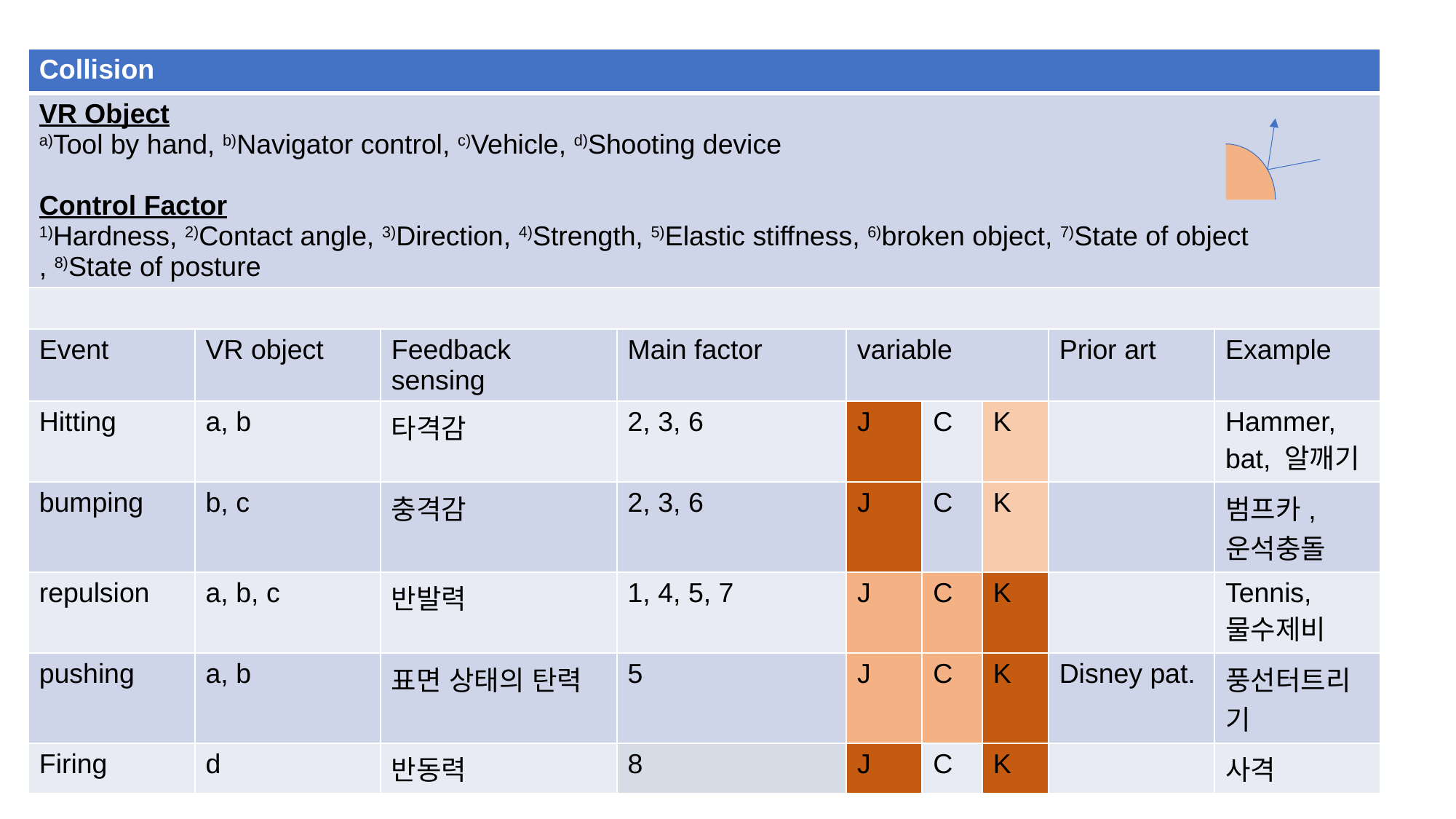

| Collision |  |  |  |  |  |  |  |  |
| --- | --- | --- | --- | --- | --- | --- | --- | --- |
| VR Object a)Tool by hand, b)Navigator control, c)Vehicle, d)Shooting device Control Factor 1)Hardness, 2)Contact angle, 3)Direction, 4)Strength, 5)Elastic stiffness, 6)broken object, 7)State of object , 8)State of posture |  |  |  |  |  |  |  |  |
|  |  |  |  |  |  |  |  |  |
| Event | VR object | Feedback sensing | Main factor | variable |  |  | Prior art | Example |
| Hitting | a, b | 타격감 | 2, 3, 6 | J | C | K |  | Hammer, bat, 알깨기 |
| bumping | b, c | 충격감 | 2, 3, 6 | J | C | K |  | 범프카, 운석충돌 |
| repulsion | a, b, c | 반발력 | 1, 4, 5, 7 | J | C | K |  | Tennis, 물수제비 |
| pushing | a, b | 표면 상태의 탄력 | 5 | J | C | K | Disney pat. | 풍선터트리기 |
| Firing | d | 반동력 | 8 | J | C | K |  | 사격 |